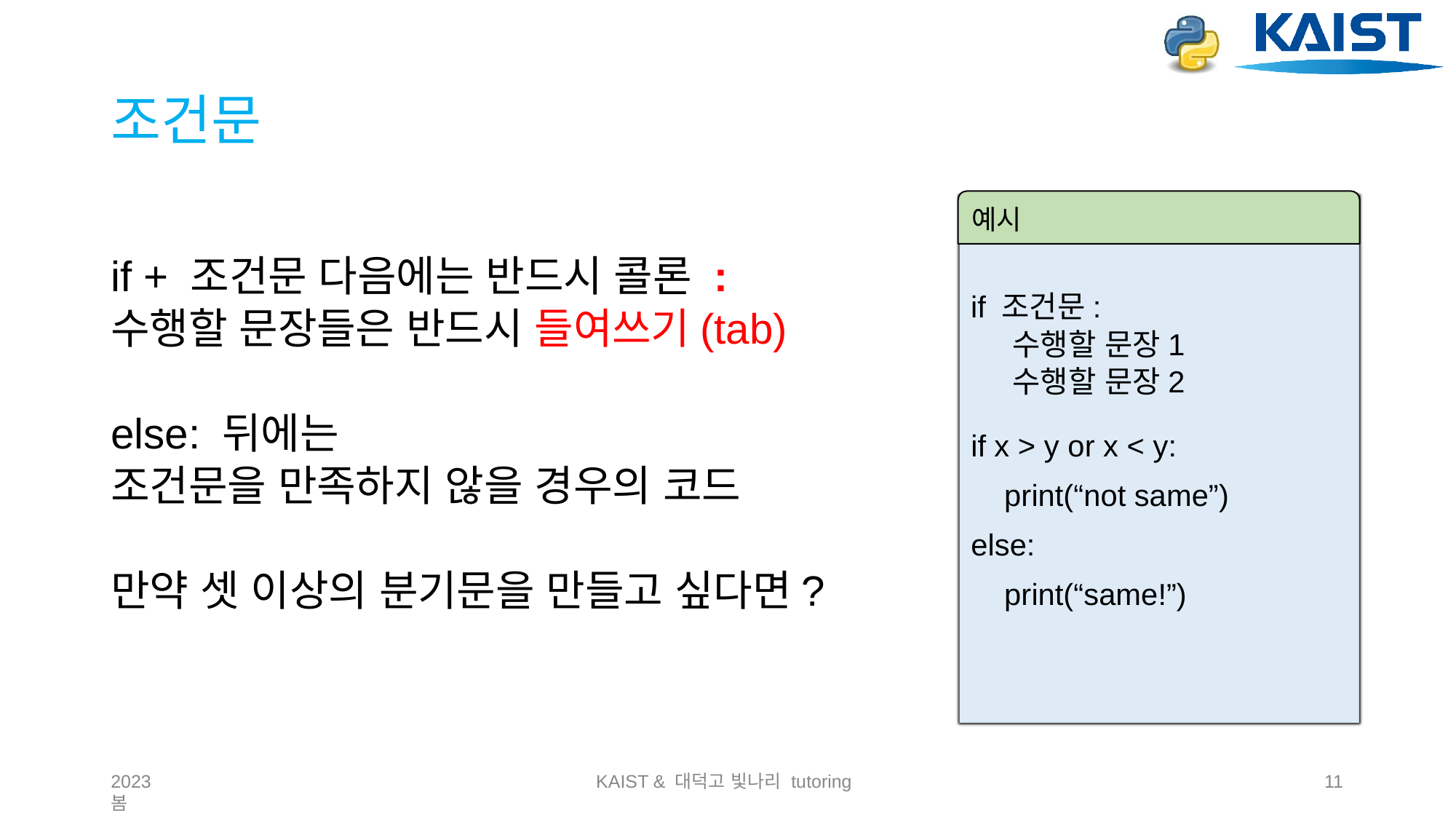

# 조건문

예시
if + 조건문 다음에는 반드시 콜론 :
수행할 문장들은 반드시 들여쓰기(tab)

else: 뒤에는
조건문을 만족하지 않을 경우의 코드

만약 셋 이상의 분기문을 만들고 싶다면?
if 조건문:
    수행할 문장1
    수행할 문장2

if x > y or x < y:
    print(“not same”)
else:
    print(“same!”)
2023 봄
KAIST & 대덕고 빛나리 tutoring
11